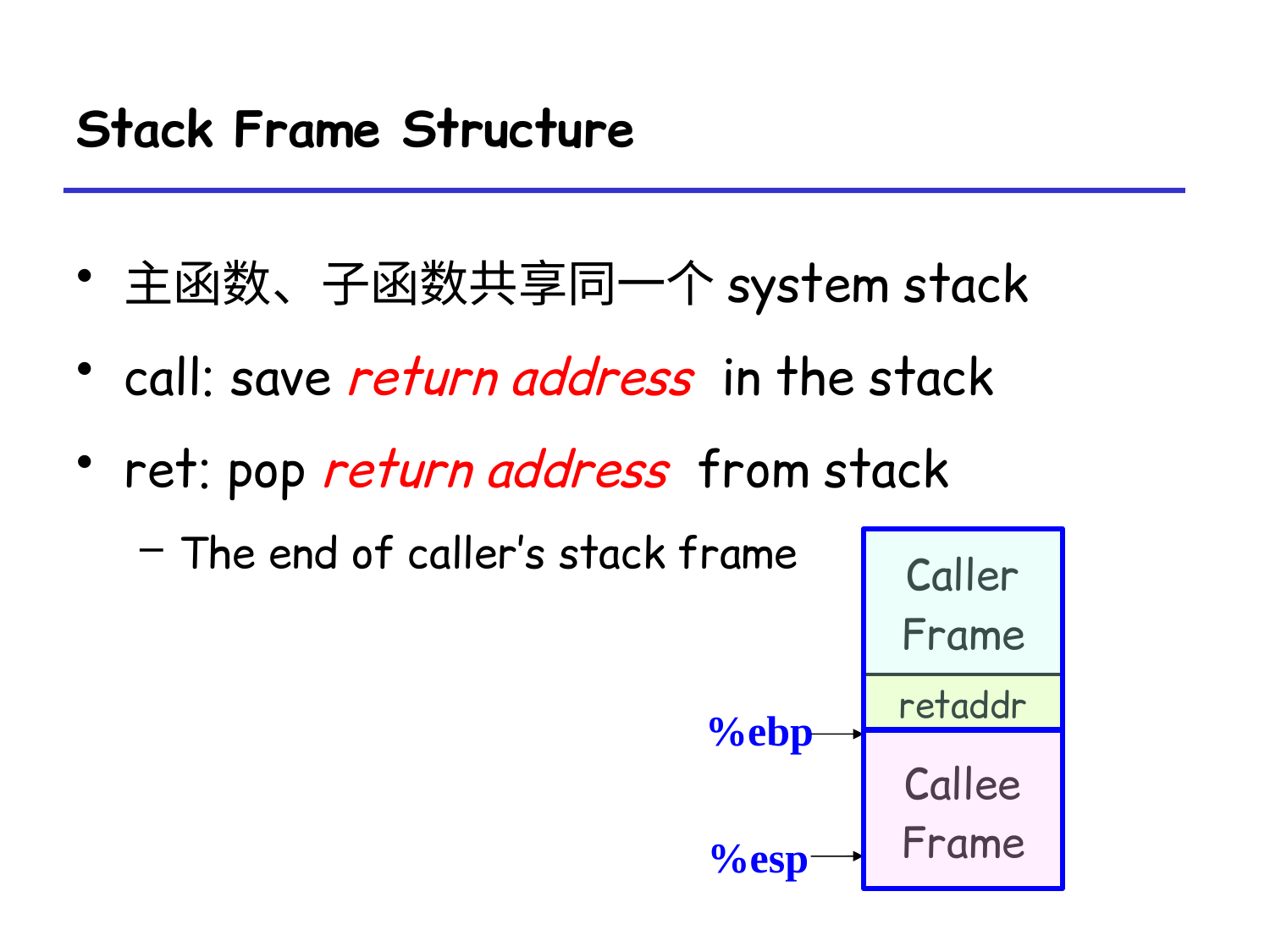

# Stack Frame Structure
主函数、子函数共享同一个system stack
call: save return address  in the stack
ret: pop return address  from stack
The end of caller’s stack frame
| Caller Frame |
| --- |

| retaddr |
| --- |
%ebp

%esp

| Callee Frame |
| --- |

18